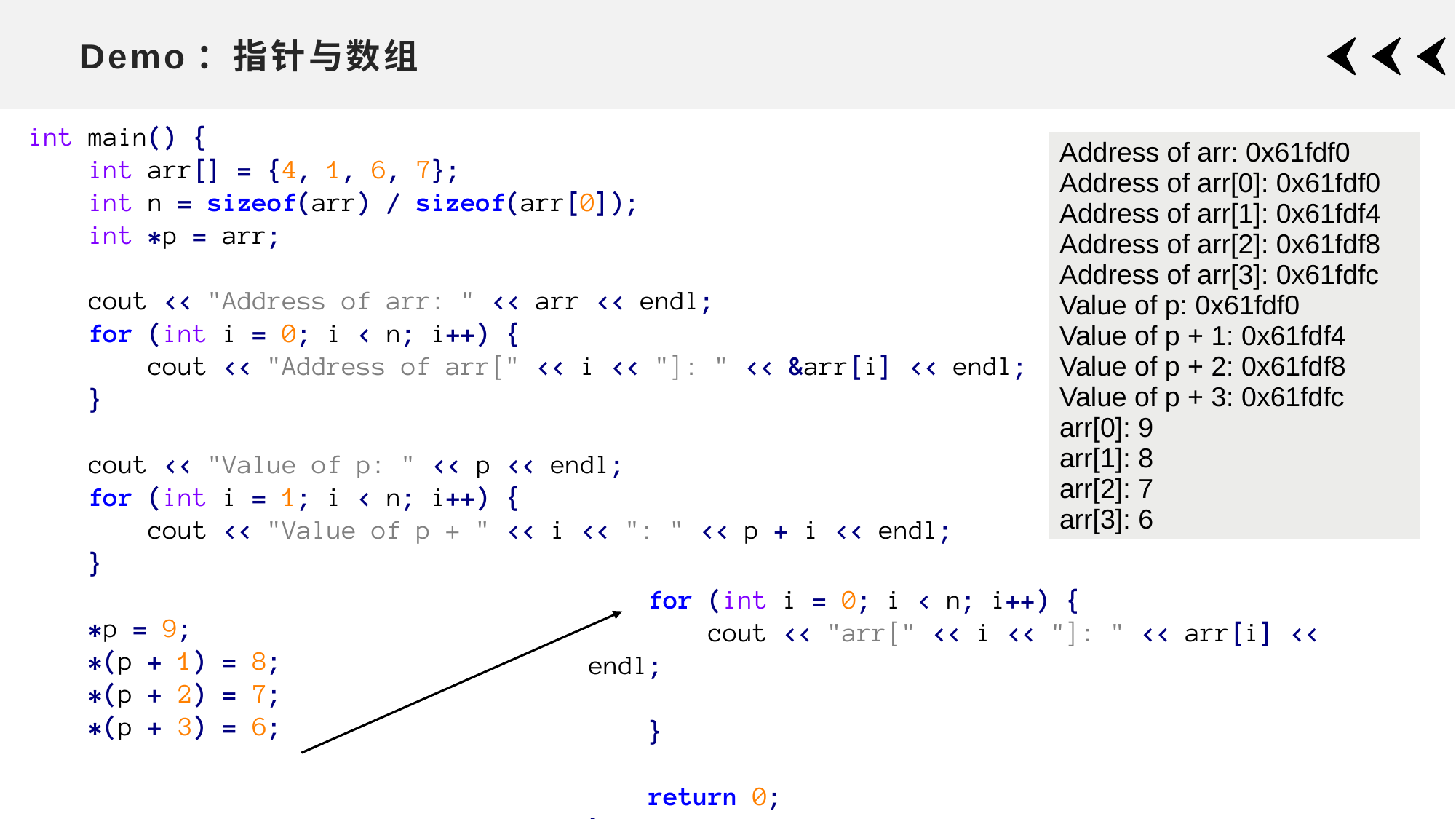

# Demo：指针与数组
int main() {
    int arr[] = {4, 1, 6, 7};
    int n = sizeof(arr) / sizeof(arr[0]);
    int *p = arr;

    cout << "Address of arr: " << arr << endl;
    for (int i = 0; i < n; i++) {
        cout << "Address of arr[" << i << "]: " << &arr[i] << endl;
    }

    cout << "Value of p: " << p << endl;
    for (int i = 1; i < n; i++) {
        cout << "Value of p + " << i << ": " << p + i << endl;
    }

    *p = 9;
    *(p + 1) = 8;
    *(p + 2) = 7;
    *(p + 3) = 6;
| Address of arr: 0x61fdf0   Address of arr[0]: 0x61fdf0 Address of arr[1]: 0x61fdf4 Address of arr[2]: 0x61fdf8 Address of arr[3]: 0x61fdfc Value of p: 0x61fdf0 Value of p + 1: 0x61fdf4 Value of p + 2: 0x61fdf8 Value of p + 3: 0x61fdfc arr[0]: 9 arr[1]: 8 arr[2]: 7 arr[3]: 6 |
| --- |
    for (int i = 0; i < n; i++) {
        cout << "arr[" << i << "]: " << arr[i] << endl;

    }

    return 0;
}